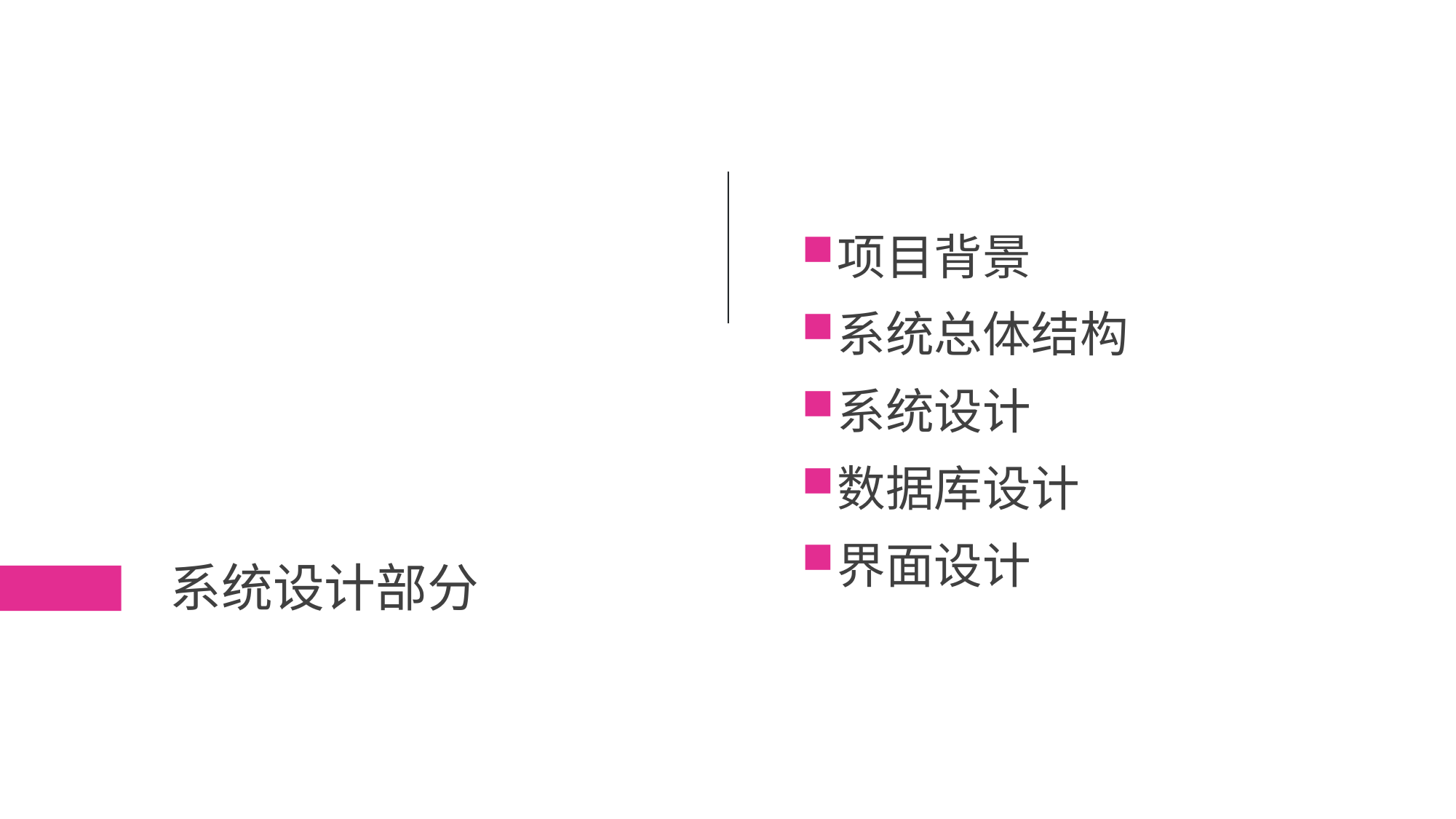

项目背景
系统总体结构
系统设计
数据库设计
界面设计
# 系统设计部分